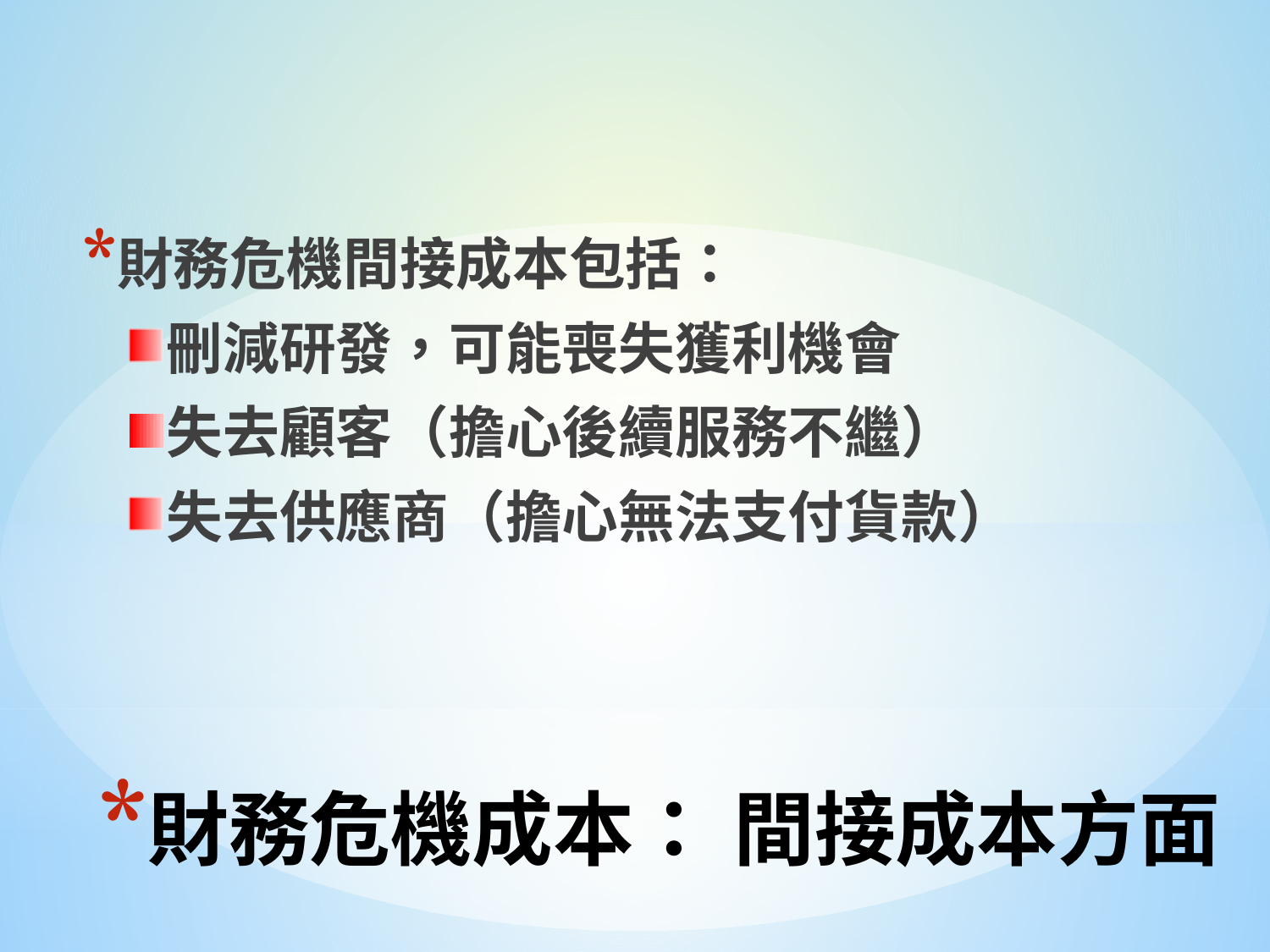

財務危機間接成本包括：
刪減研發，可能喪失獲利機會
失去顧客（擔心後續服務不繼）
失去供應商（擔心無法支付貨款）
# 財務危機成本： 間接成本方面